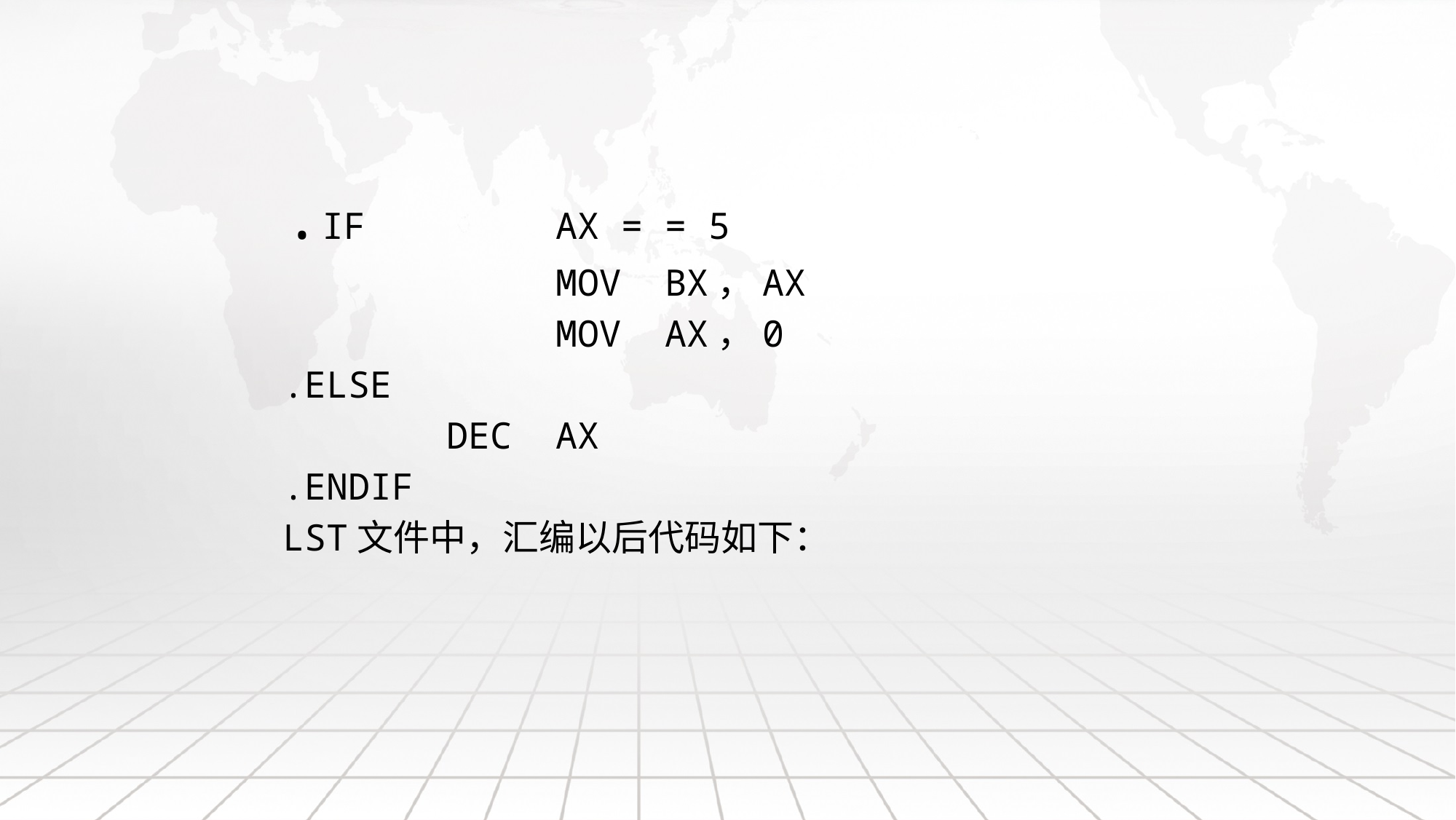

.IF		AX = = 5
    		MOV	BX，AX
    		MOV	AX，0
.ELSE
      	DEC	AX
.ENDIF
LST文件中，汇编以后代码如下：